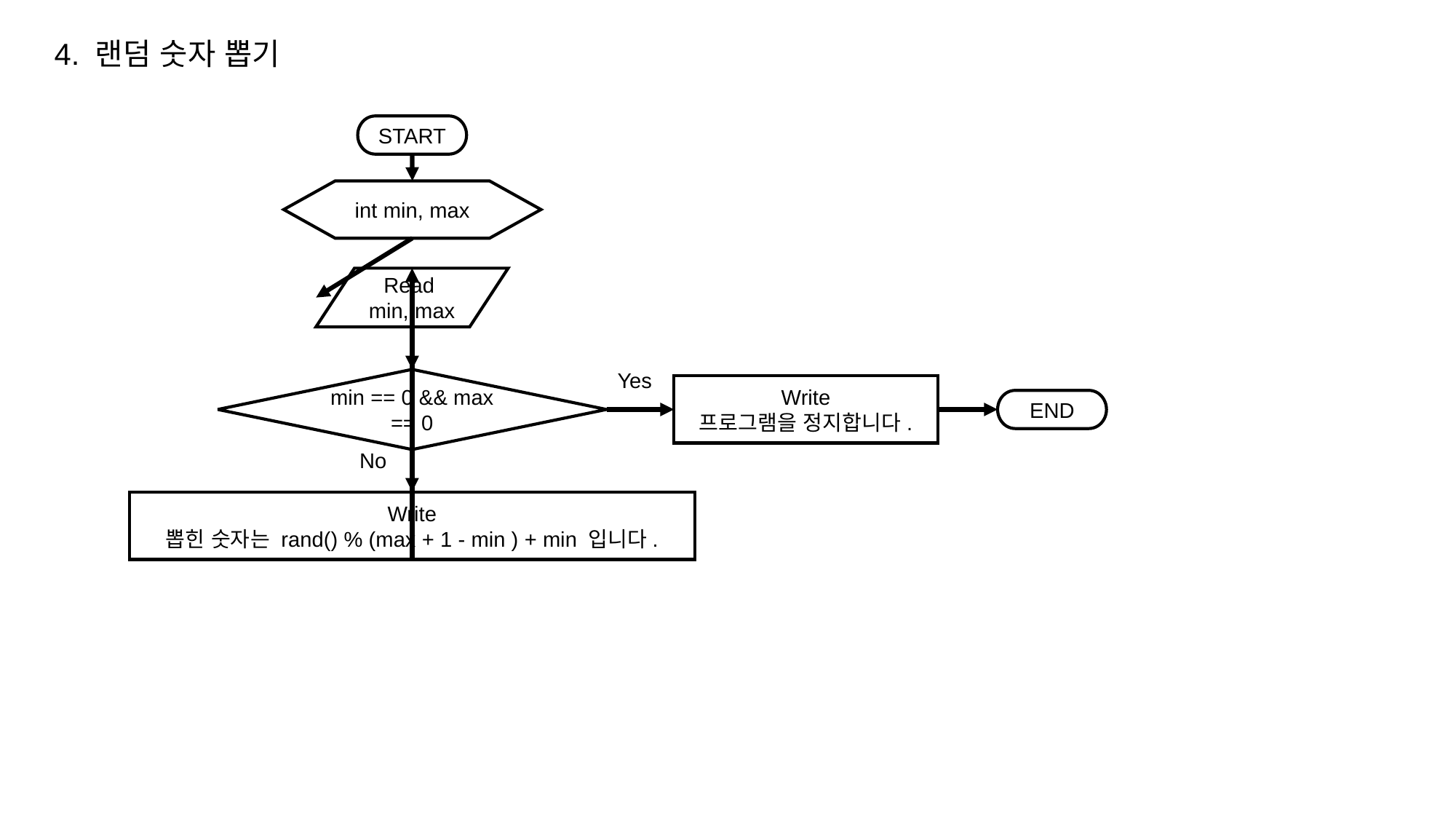

4. 랜덤 숫자 뽑기
START
int min, max
Read
min, max
Yes
min == 0 && max == 0
Write
프로그램을 정지합니다.
END
No
Write
뽑힌 숫자는 rand() % (max + 1 - min ) + min 입니다.